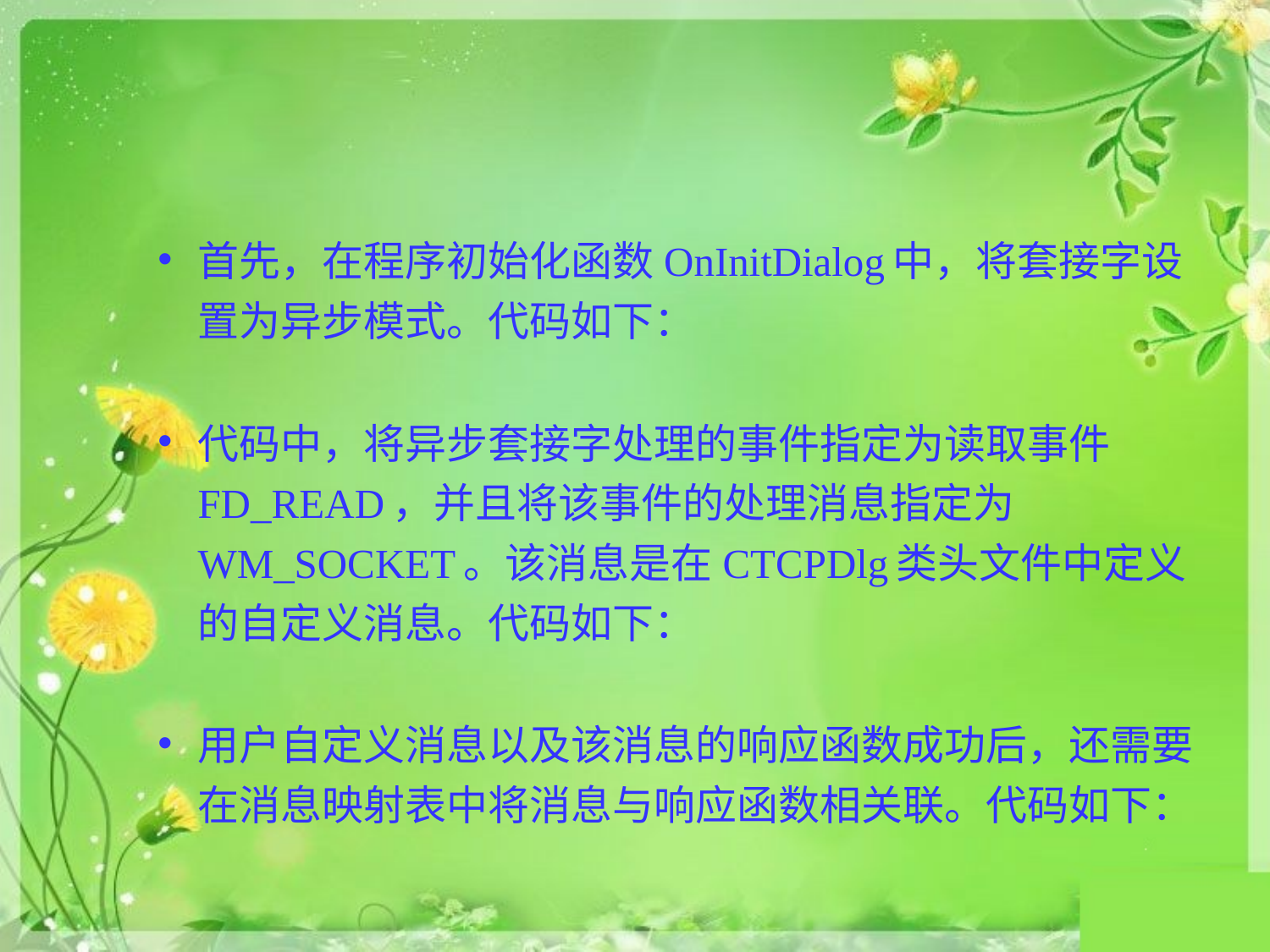

#
首先，在程序初始化函数OnInitDialog中，将套接字设置为异步模式。代码如下：

代码中，将异步套接字处理的事件指定为读取事件FD_READ，并且将该事件的处理消息指定为WM_SOCKET。该消息是在CTCPDlg类头文件中定义的自定义消息。代码如下：

用户自定义消息以及该消息的响应函数成功后，还需要在消息映射表中将消息与响应函数相关联。代码如下：